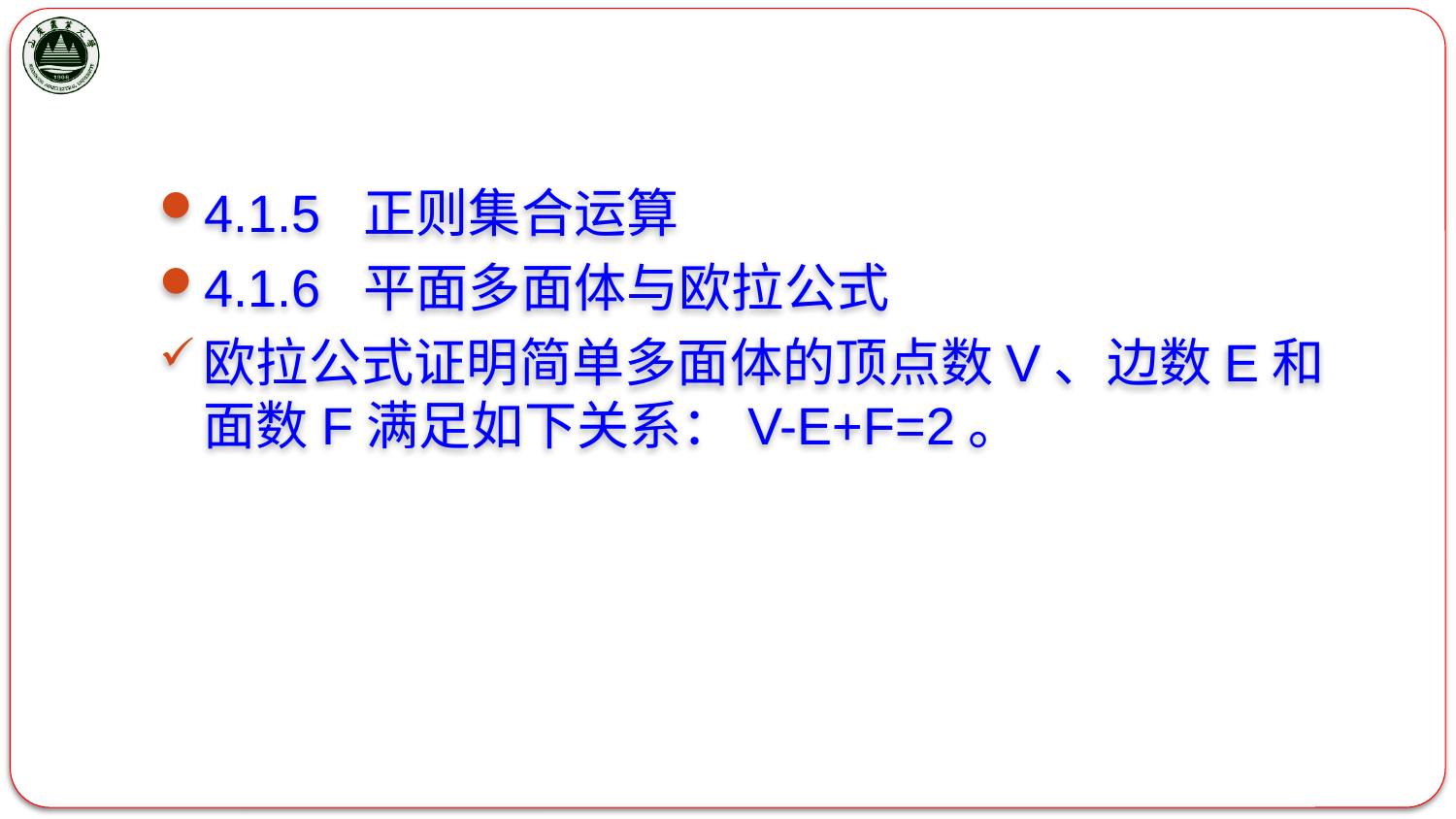

#
4.1.5  正则集合运算
4.1.6  平面多面体与欧拉公式
欧拉公式证明简单多面体的顶点数V、边数E和面数F满足如下关系：V-E+F=2。